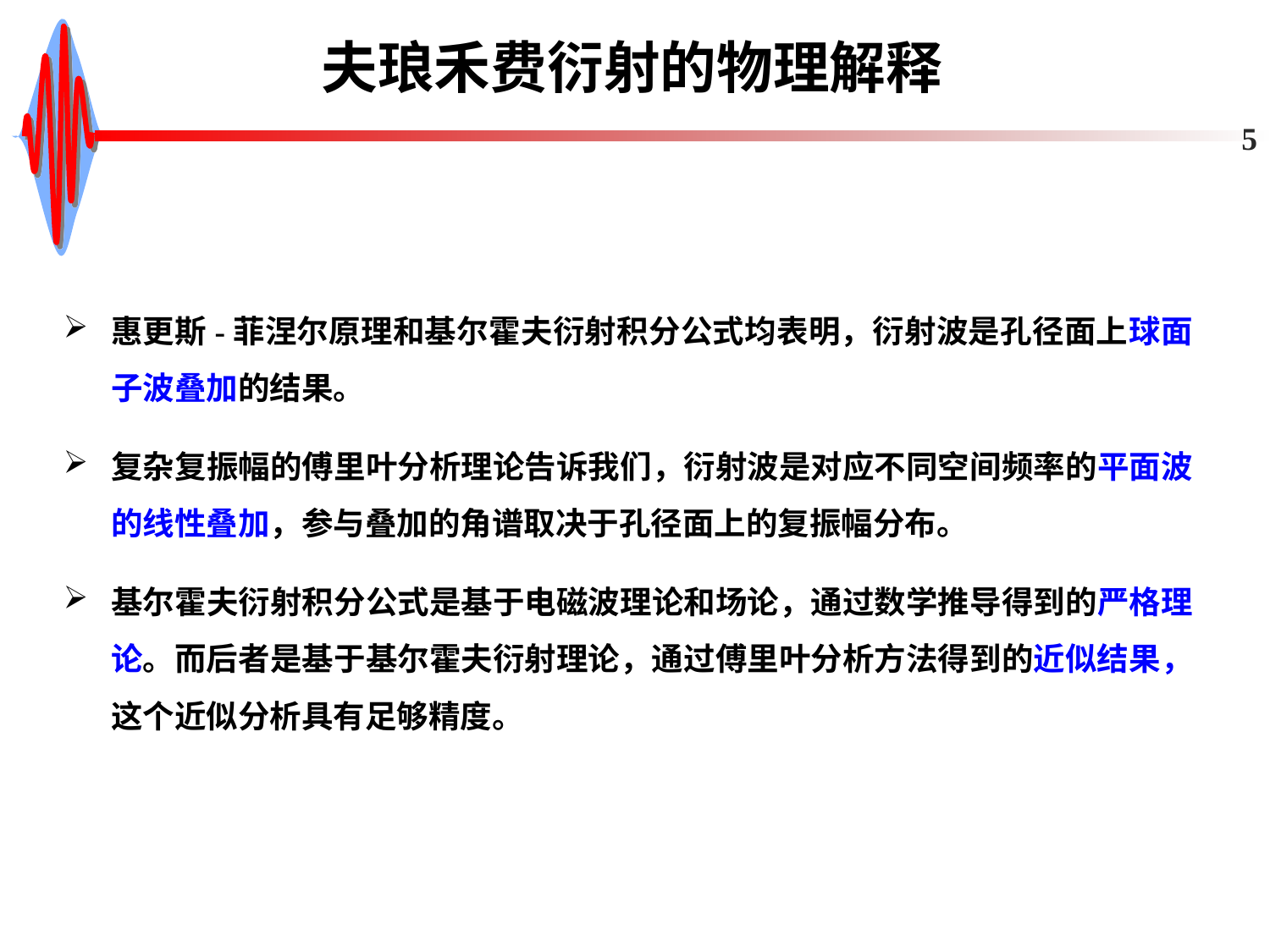

# 夫琅禾费衍射的物理解释
5
惠更斯-菲涅尔原理和基尔霍夫衍射积分公式均表明，衍射波是孔径面上球面子波叠加的结果。
复杂复振幅的傅里叶分析理论告诉我们，衍射波是对应不同空间频率的平面波的线性叠加，参与叠加的角谱取决于孔径面上的复振幅分布。
基尔霍夫衍射积分公式是基于电磁波理论和场论，通过数学推导得到的严格理论。而后者是基于基尔霍夫衍射理论，通过傅里叶分析方法得到的近似结果，这个近似分析具有足够精度。